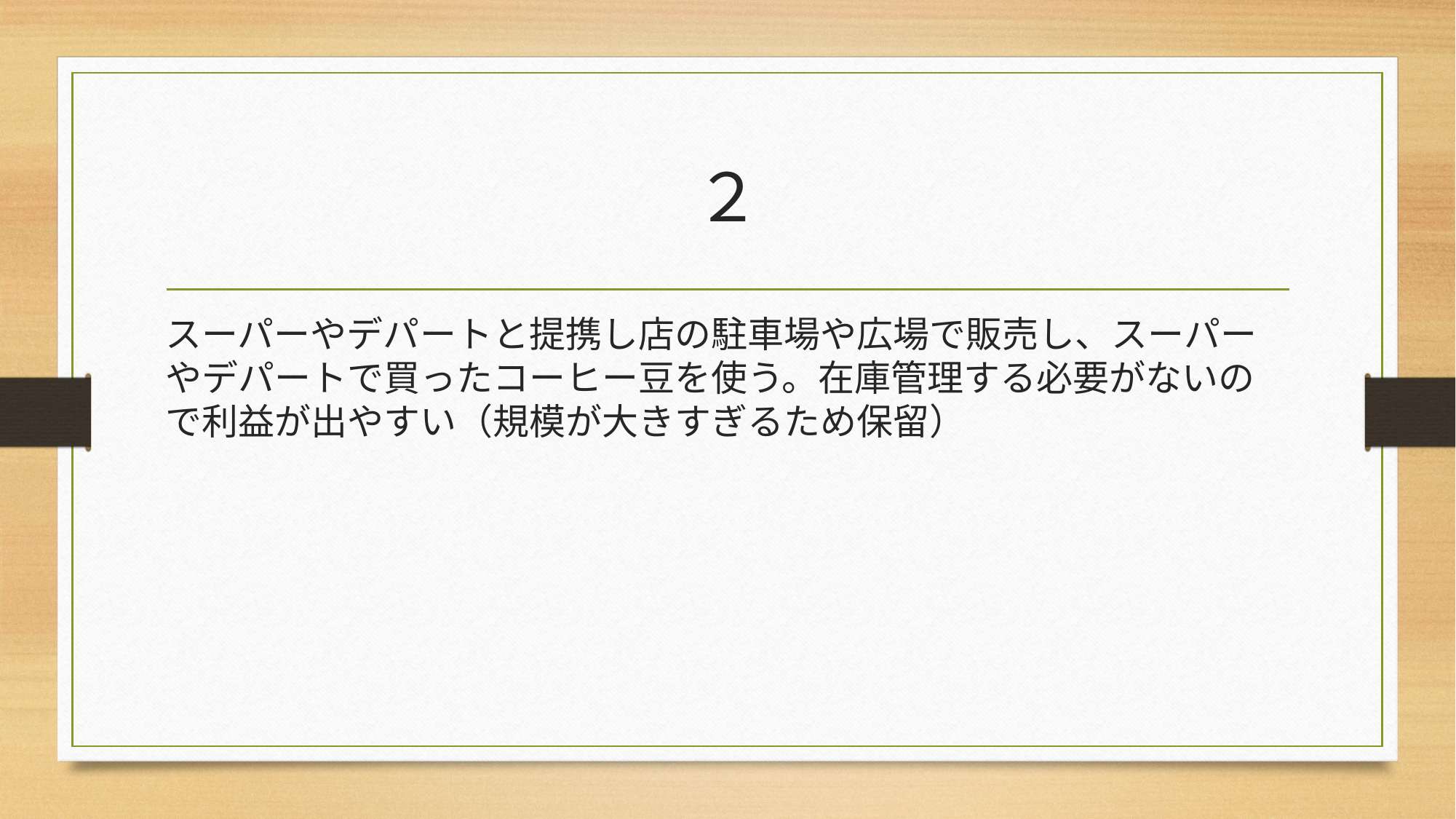

# ２
スーパーやデパートと提携し店の駐車場や広場で販売し、スーパーやデパートで買ったコーヒー豆を使う。在庫管理する必要がないので利益が出やすい（規模が大きすぎるため保留）